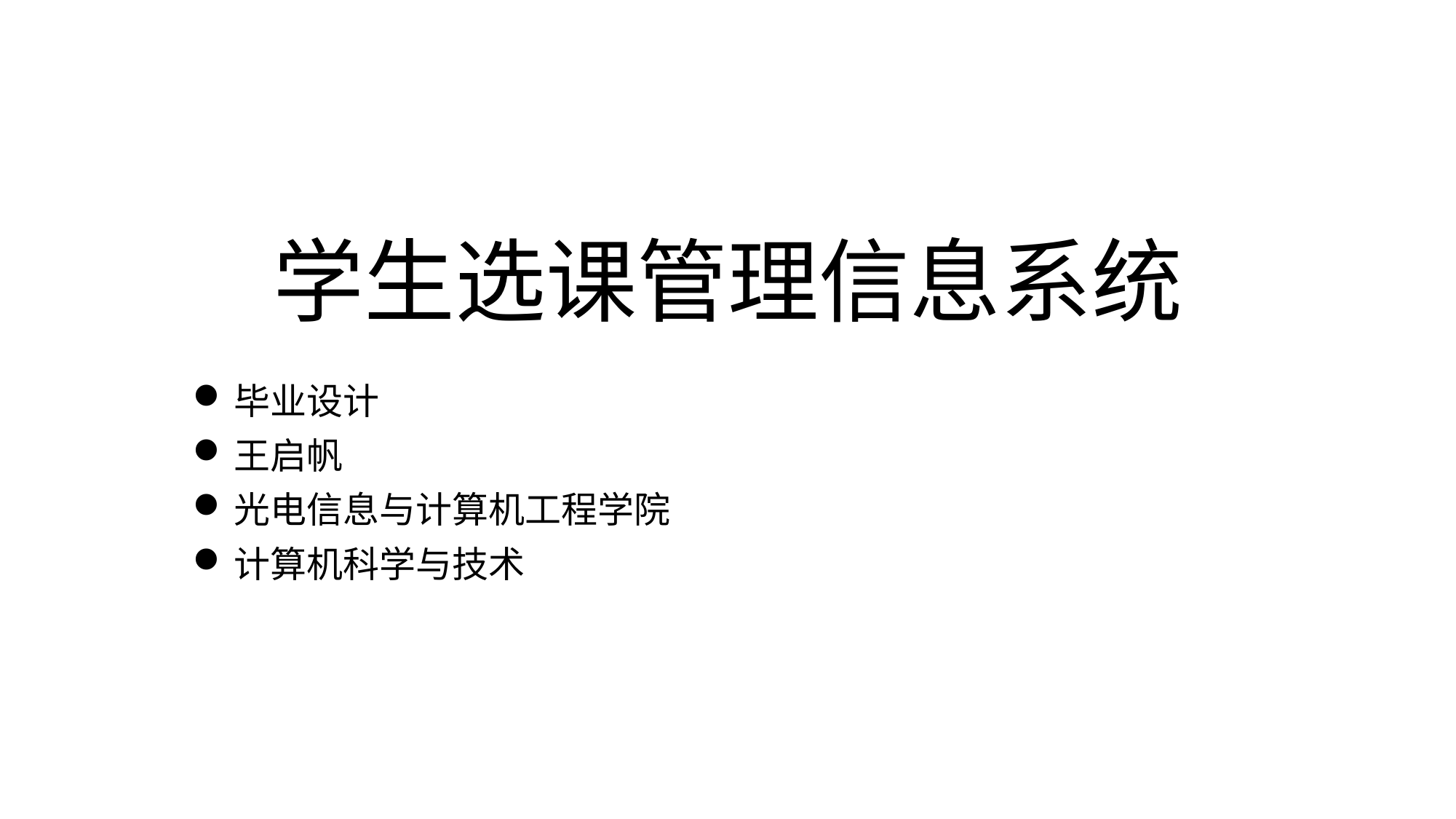

# 学生选课管理信息系统
毕业设计
王启帆
光电信息与计算机工程学院
计算机科学与技术